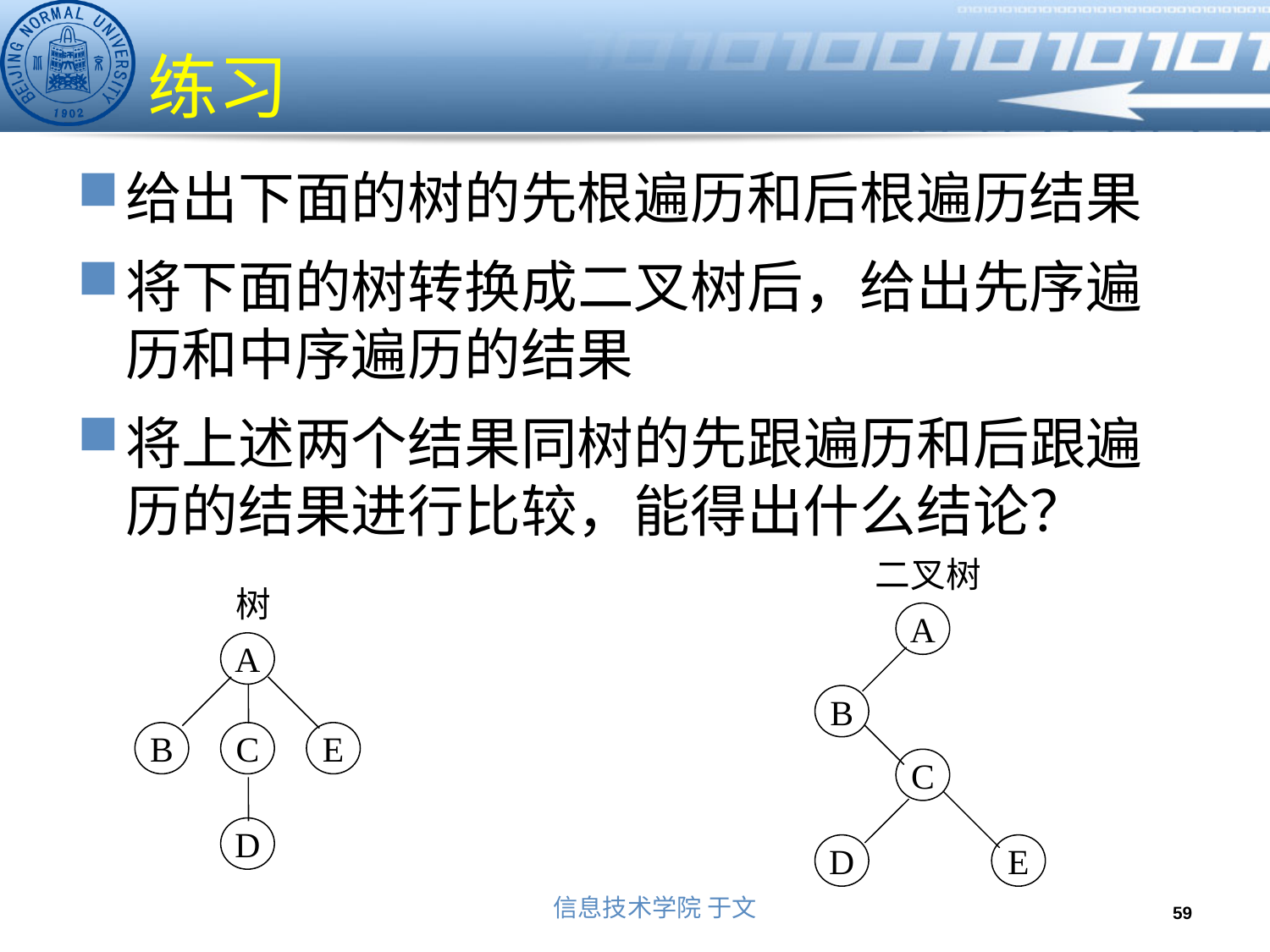

# 练习
给出下面的树的先根遍历和后根遍历结果
将下面的树转换成二叉树后，给出先序遍历和中序遍历的结果
将上述两个结果同树的先跟遍历和后跟遍历的结果进行比较，能得出什么结论？
二叉树
A

B

C

D
E
树
A

B
C
E

D
59